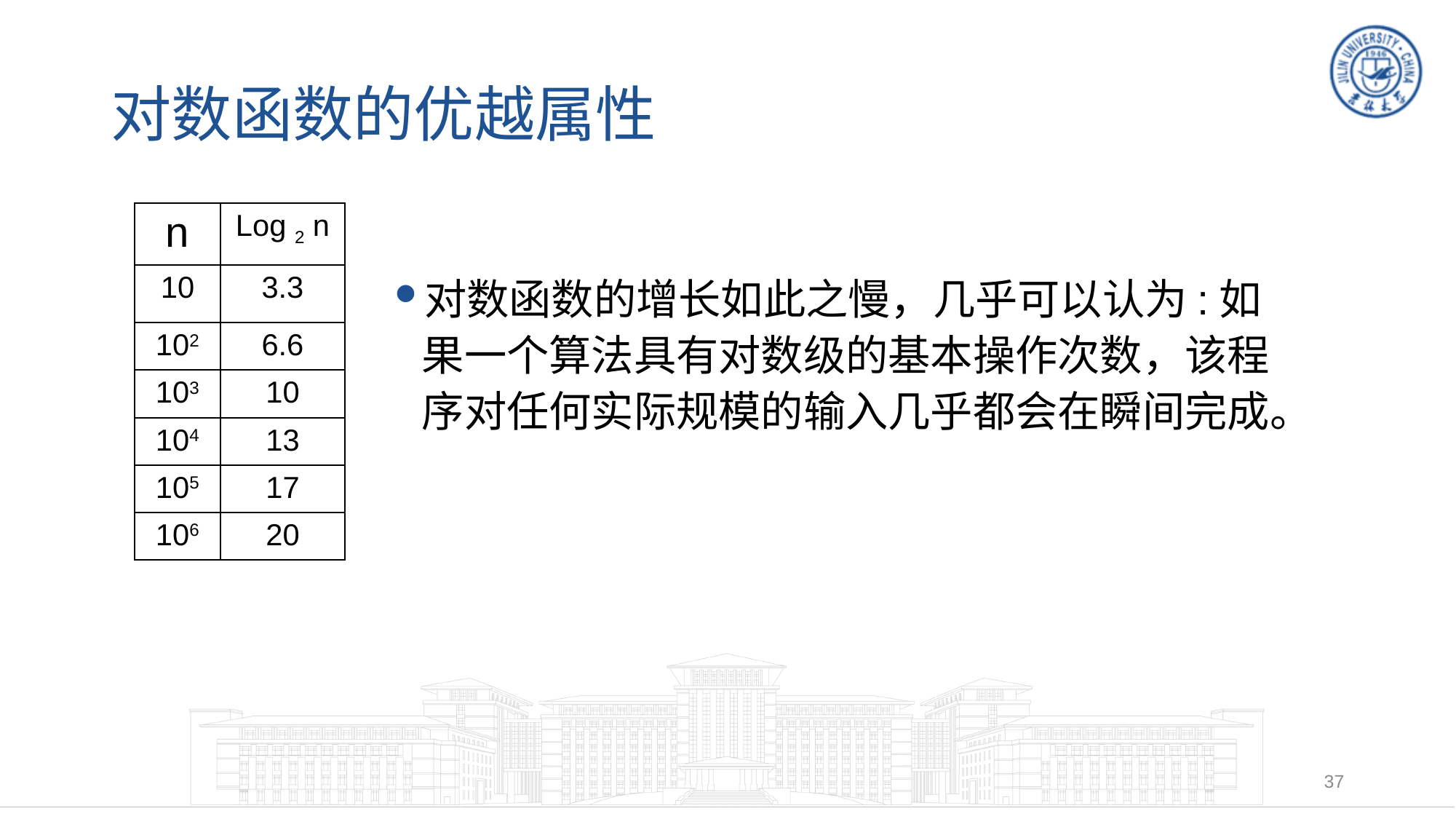

对数函数的优越属性
| n | Log 2 n |
| --- | --- |
| 10 | 3.3 |
| 102 | 6.6 |
| 103 | 10 |
| 104 | 13 |
| 105 | 17 |
| 106 | 20 |
对数函数的增长如此之慢，几乎可以认为:如果一个算法具有对数级的基本操作次数，该程序对任何实际规模的输入几乎都会在瞬间完成。
37